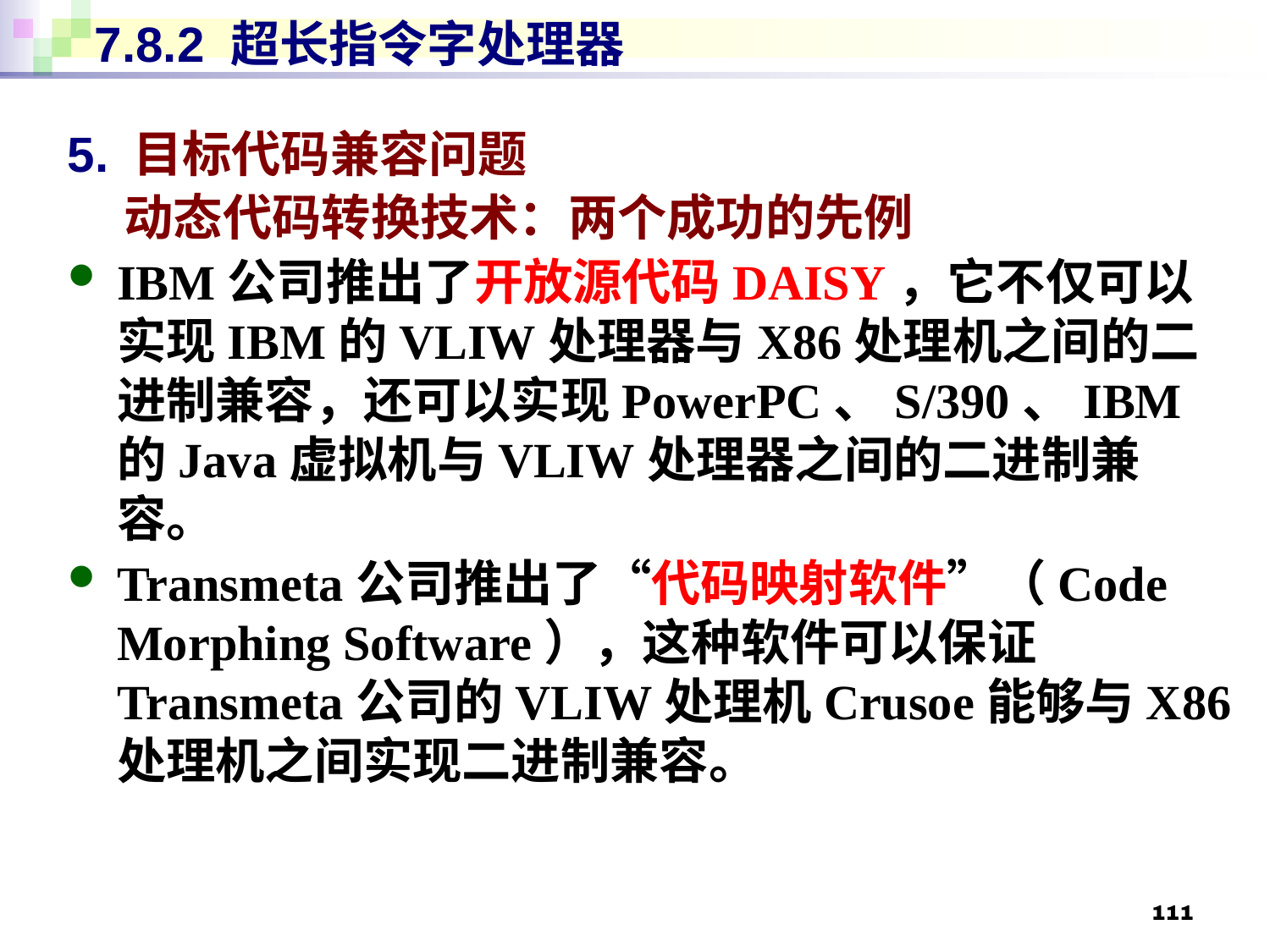

# 7.8.2 超长指令字处理器
5. 目标代码兼容问题
    动态代码转换技术：两个成功的先例
IBM公司推出了开放源代码DAISY，它不仅可以实现IBM的VLIW处理器与X86处理机之间的二进制兼容，还可以实现PowerPC、S/390、IBM的Java虚拟机与VLIW处理器之间的二进制兼容。
Transmeta公司推出了“代码映射软件”（Code Morphing Software），这种软件可以保证Transmeta公司的VLIW处理机Crusoe能够与X86处理机之间实现二进制兼容。
111